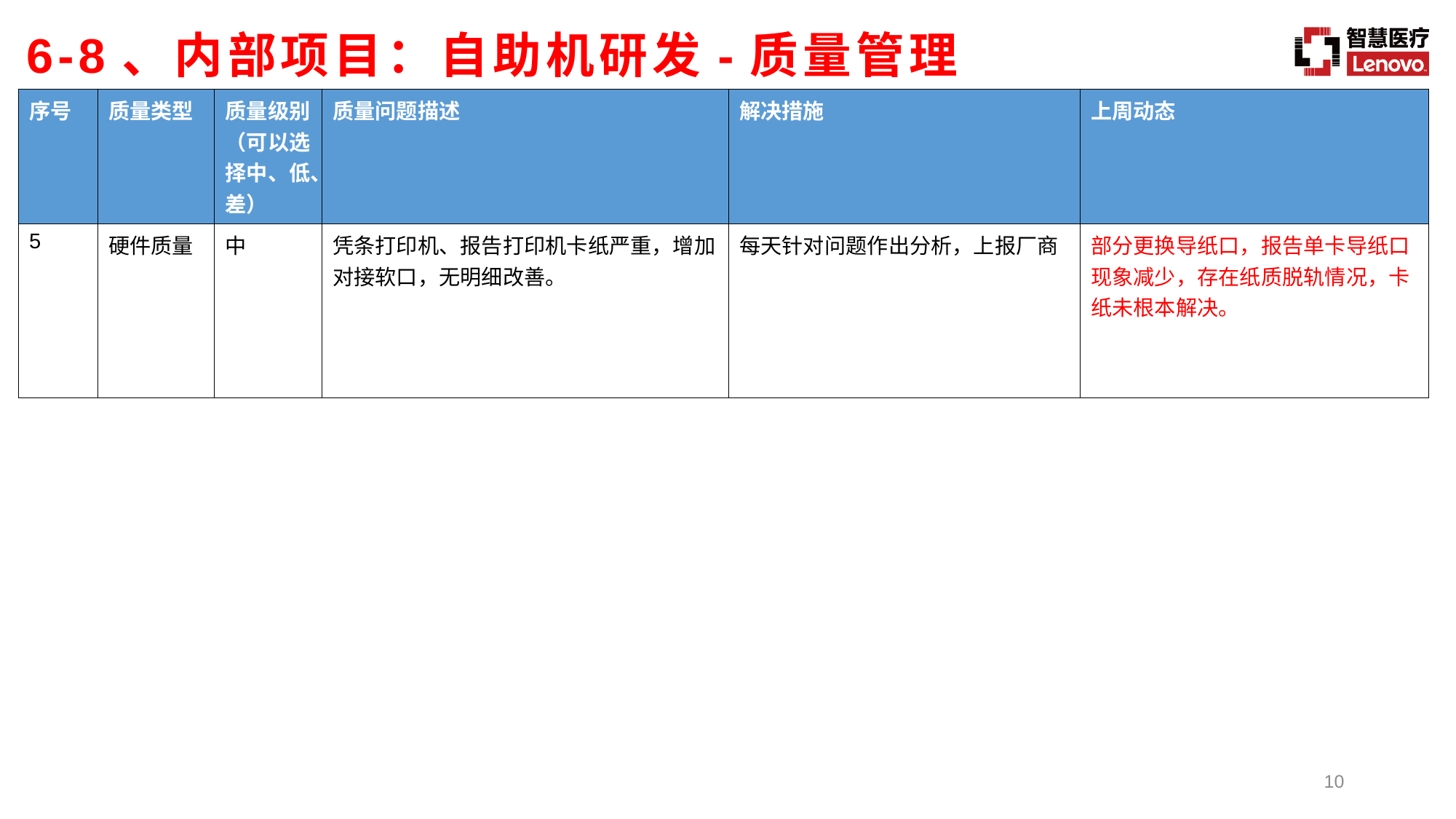

6-8、内部项目：自助机研发-质量管理
| 序号 | 质量类型 | 质量级别（可以选择中、低、差） | 质量问题描述 | 解决措施 | 上周动态 |
| --- | --- | --- | --- | --- | --- |
| 5 | 硬件质量 | 中 | 凭条打印机、报告打印机卡纸严重，增加对接软口，无明细改善。 | 每天针对问题作出分析，上报厂商 | 部分更换导纸口，报告单卡导纸口现象减少，存在纸质脱轨情况，卡纸未根本解决。 |
10